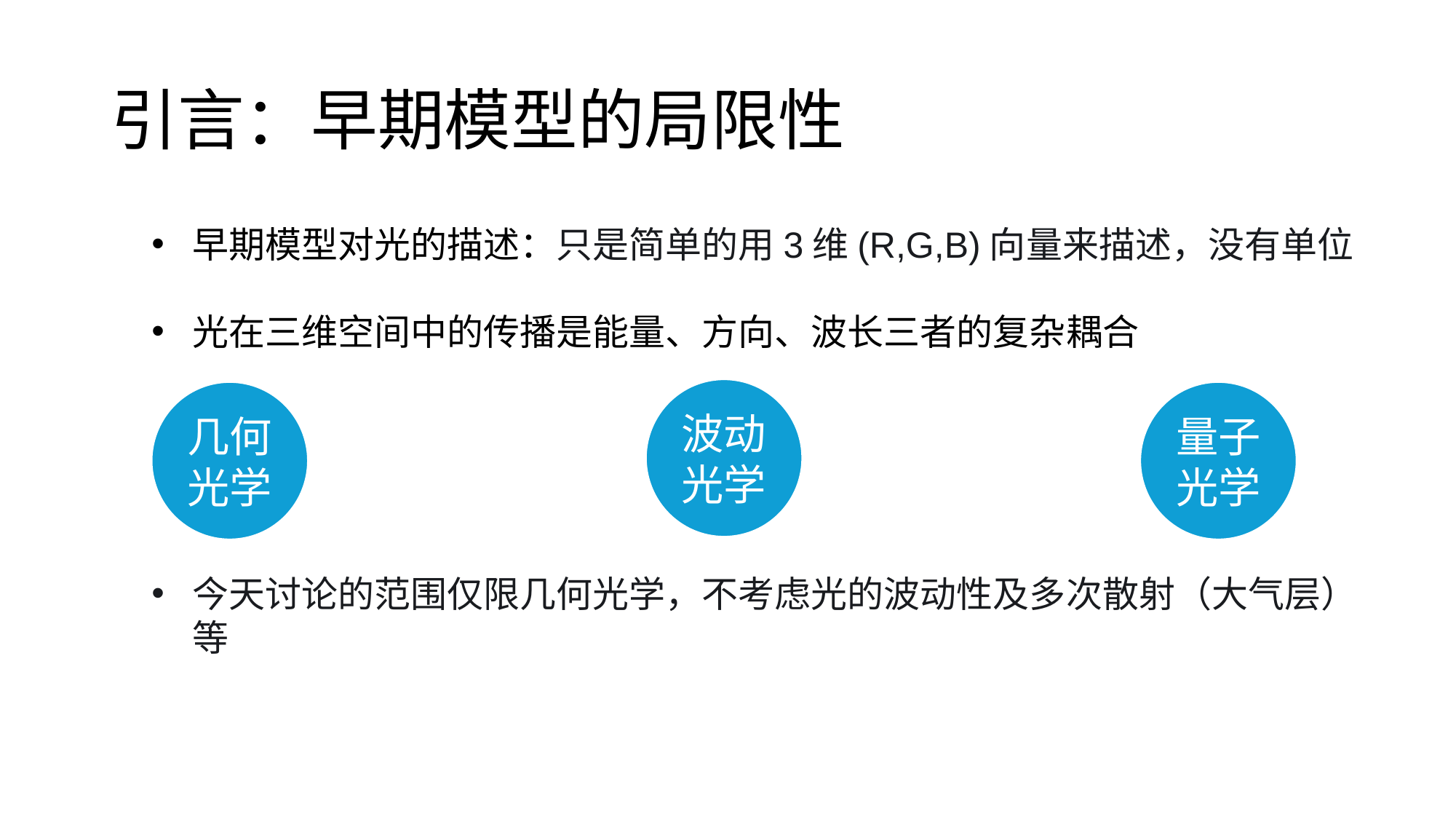

# 引言：早期模型的局限性
早期模型对光的描述：只是简单的用3维(R,G,B)向量来描述，没有单位

光在三维空间中的传播是能量、方向、波长三者的复杂耦合

今天讨论的范围仅限几何光学，不考虑光的波动性及多次散射（大气层）等

波动
光学
量子
光学
几何
光学